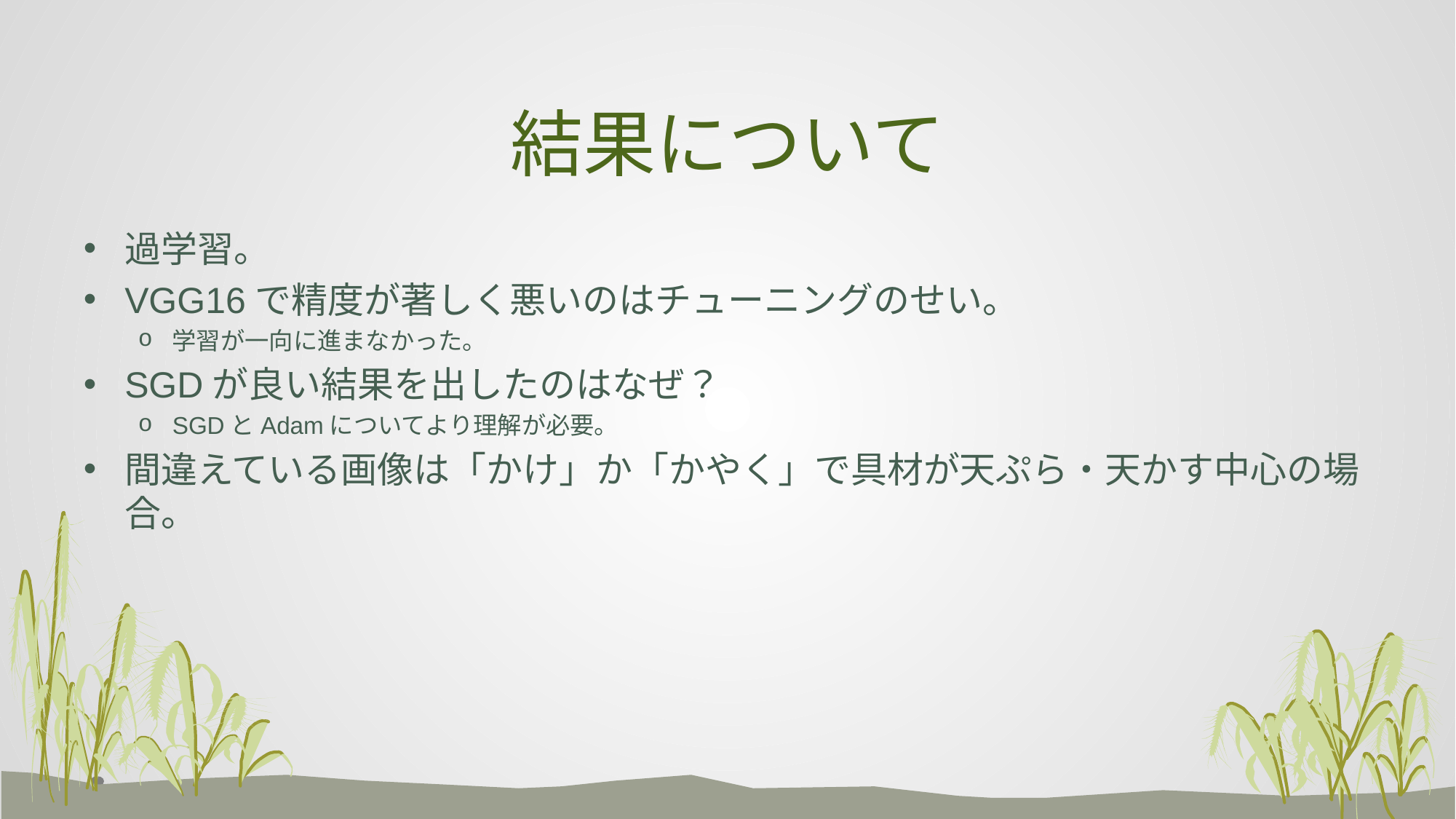

# 結果について
過学習。
VGG16で精度が著しく悪いのはチューニングのせい。
学習が一向に進まなかった。
SGDが良い結果を出したのはなぜ？
SGDとAdamについてより理解が必要。
間違えている画像は「かけ」か「かやく」で具材が天ぷら・天かす中心の場合。